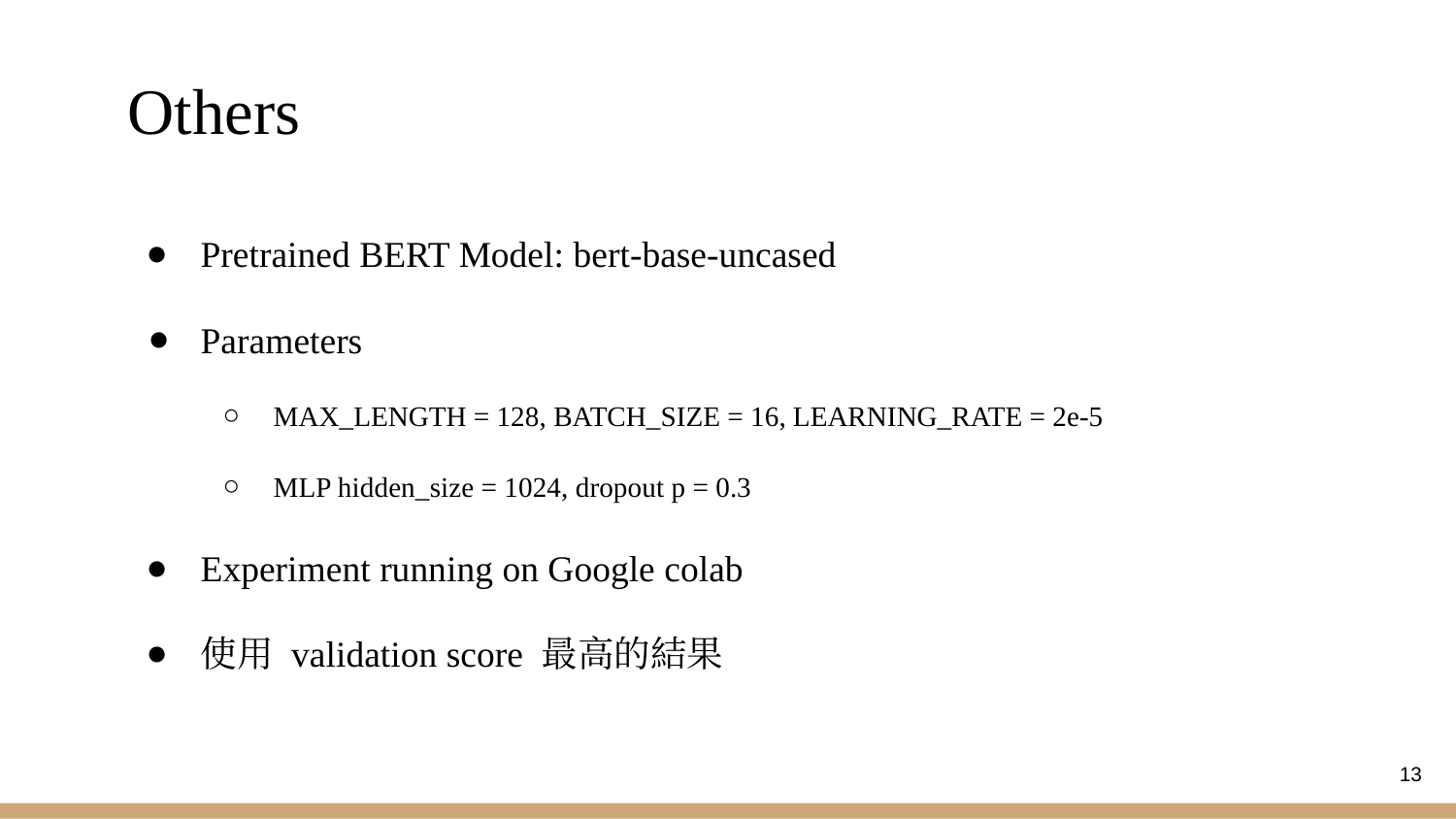

# Others
Pretrained BERT Model: bert-base-uncased
Parameters
MAX_LENGTH = 128, BATCH_SIZE = 16, LEARNING_RATE = 2e-5
MLP hidden_size = 1024, dropout p = 0.3
Experiment running on Google colab
使用 validation score 最高的結果

13